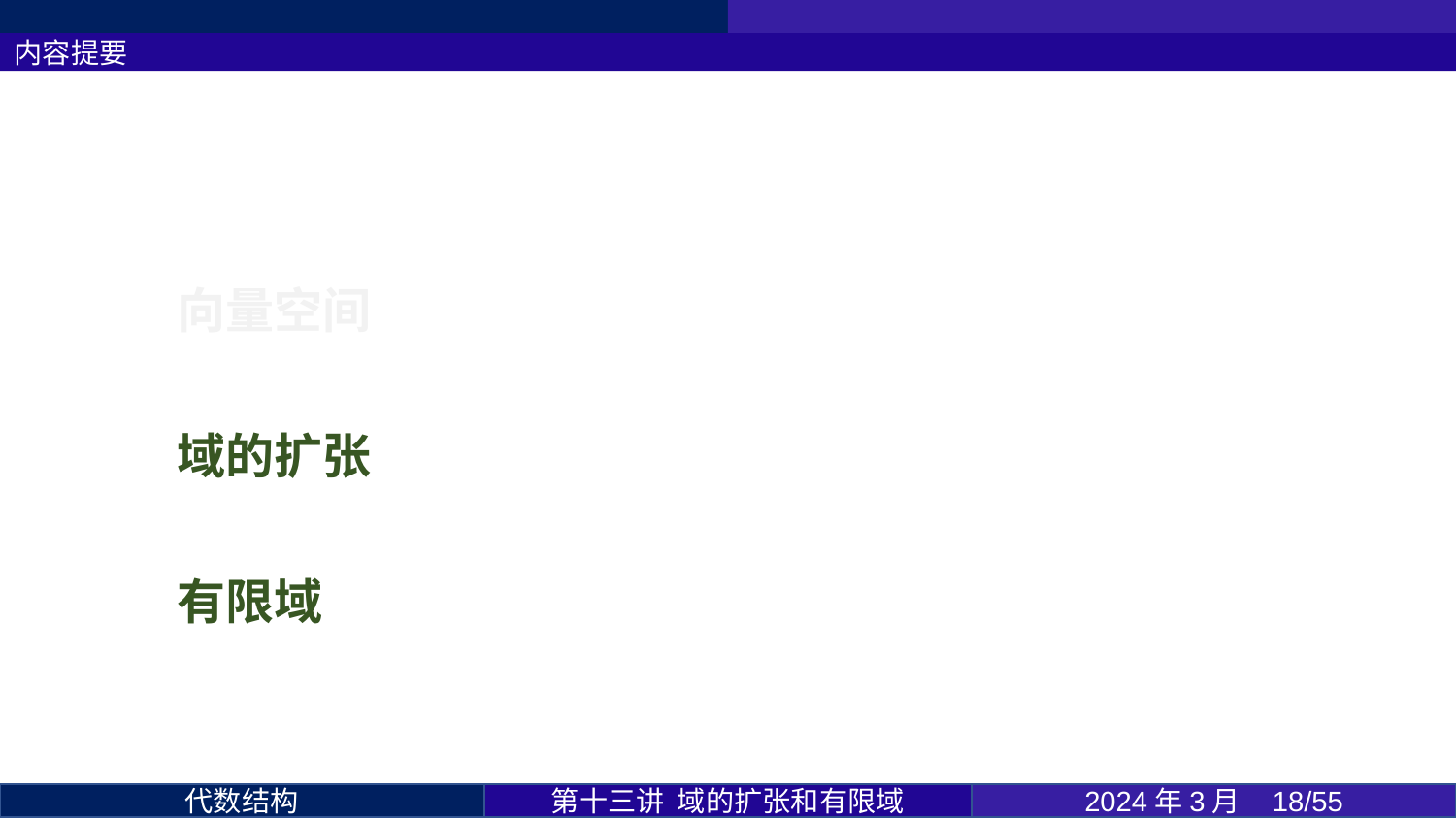

内容提要
向量空间
域的扩张
有限域
第十三讲  域的扩张和有限域
2024年3月    18/55
代数结构